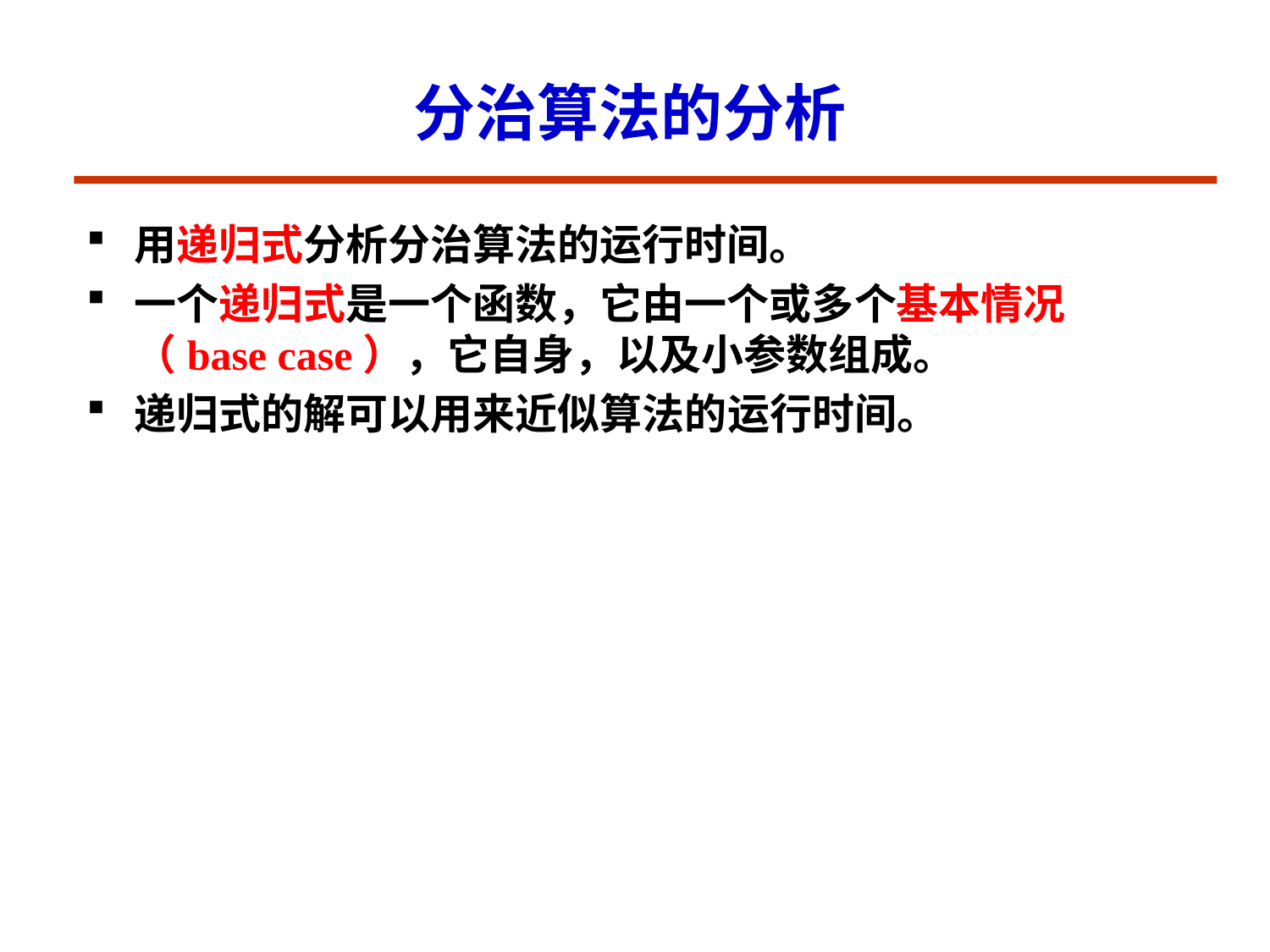

分治算法的分析
用递归式分析分治算法的运行时间。
一个递归式是一个函数，它由一个或多个基本情况（base case），它自身，以及小参数组成。
递归式的解可以用来近似算法的运行时间。